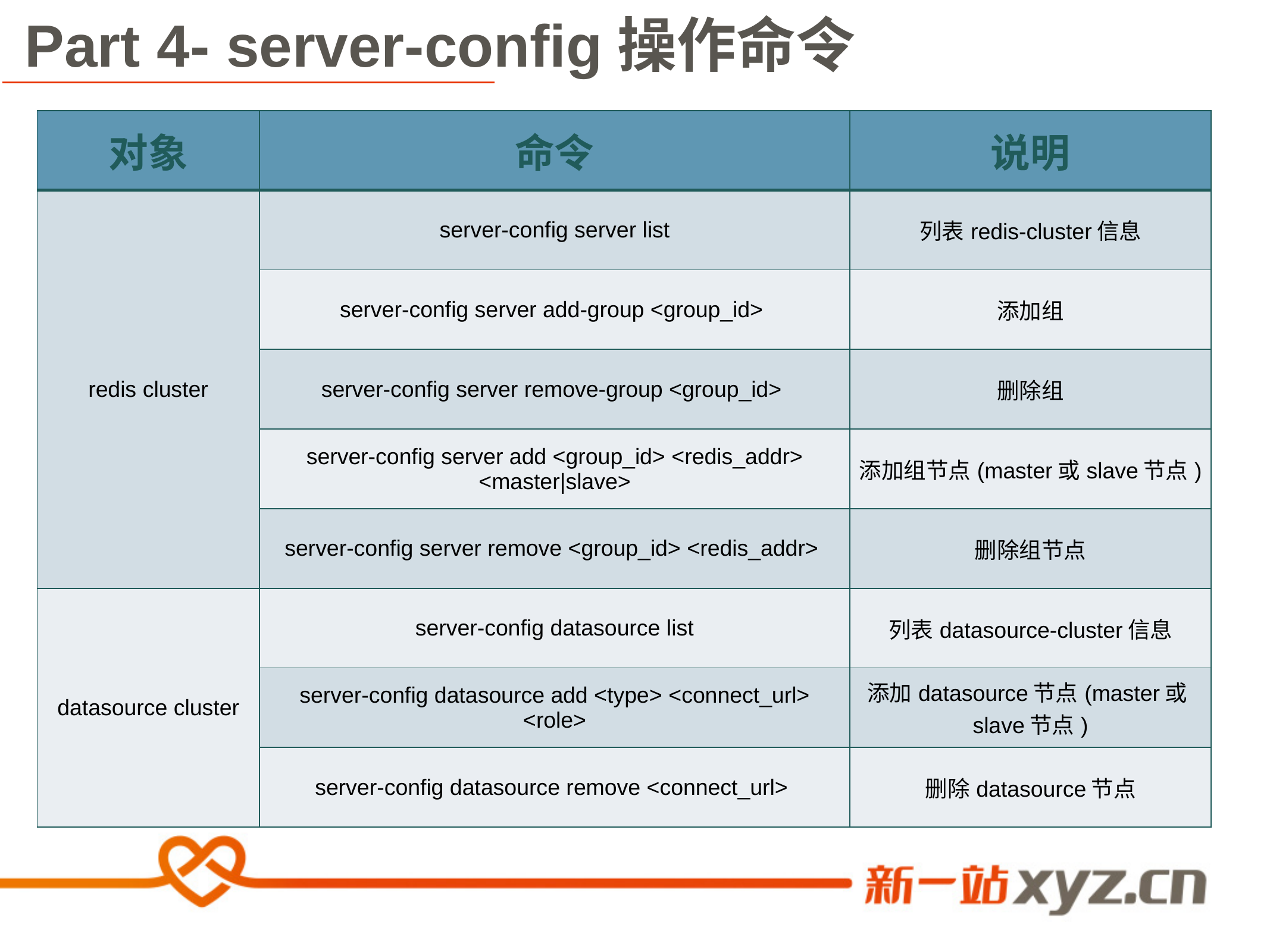

Part 4- server-config操作命令

| 对象 | 命令 | 说明 |
| --- | --- | --- |
| redis cluster | server-config server list | 列表redis-cluster信息 |
|  | server-config server add-group <group\_id> | 添加组 |
|  | server-config server remove-group <group\_id> | 删除组 |
|  | server-config server add <group\_id> <redis\_addr> <master|slave> | 添加组节点(master或slave节点) |
|  | server-config server remove <group\_id> <redis\_addr> | 删除组节点 |
| datasource cluster | server-config datasource list | 列表datasource-cluster信息 |
|  | server-config datasource add <type> <connect\_url> <role> | 添加datasource节点(master或slave节点) |
|  | server-config datasource remove <connect\_url> | 删除datasource节点 |